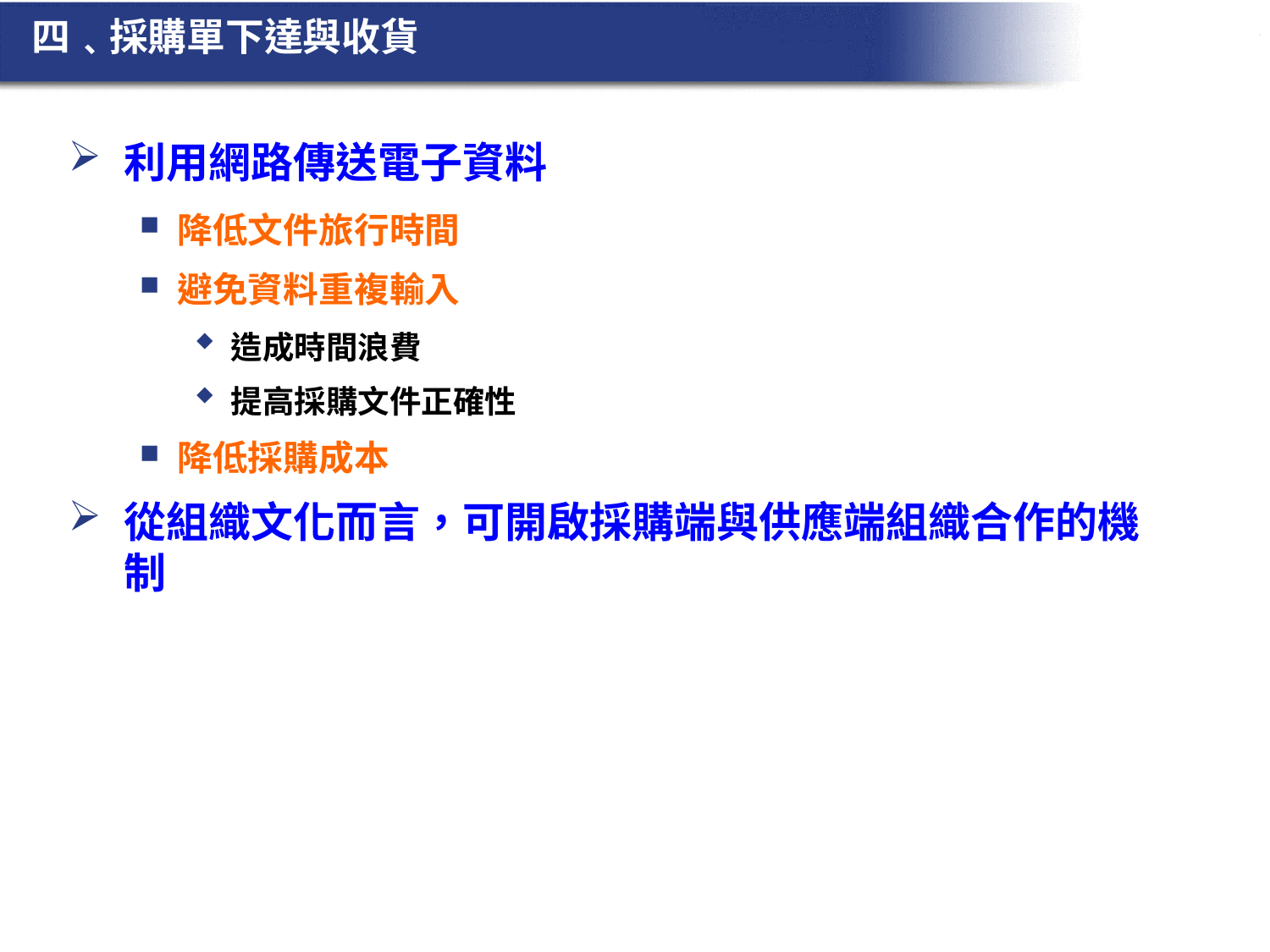

# 四﹑採購單下達與收貨
利用網路傳送電子資料
降低文件旅行時間
避免資料重複輸入
造成時間浪費
提高採購文件正確性
降低採購成本
從組織文化而言，可開啟採購端與供應端組織合作的機制